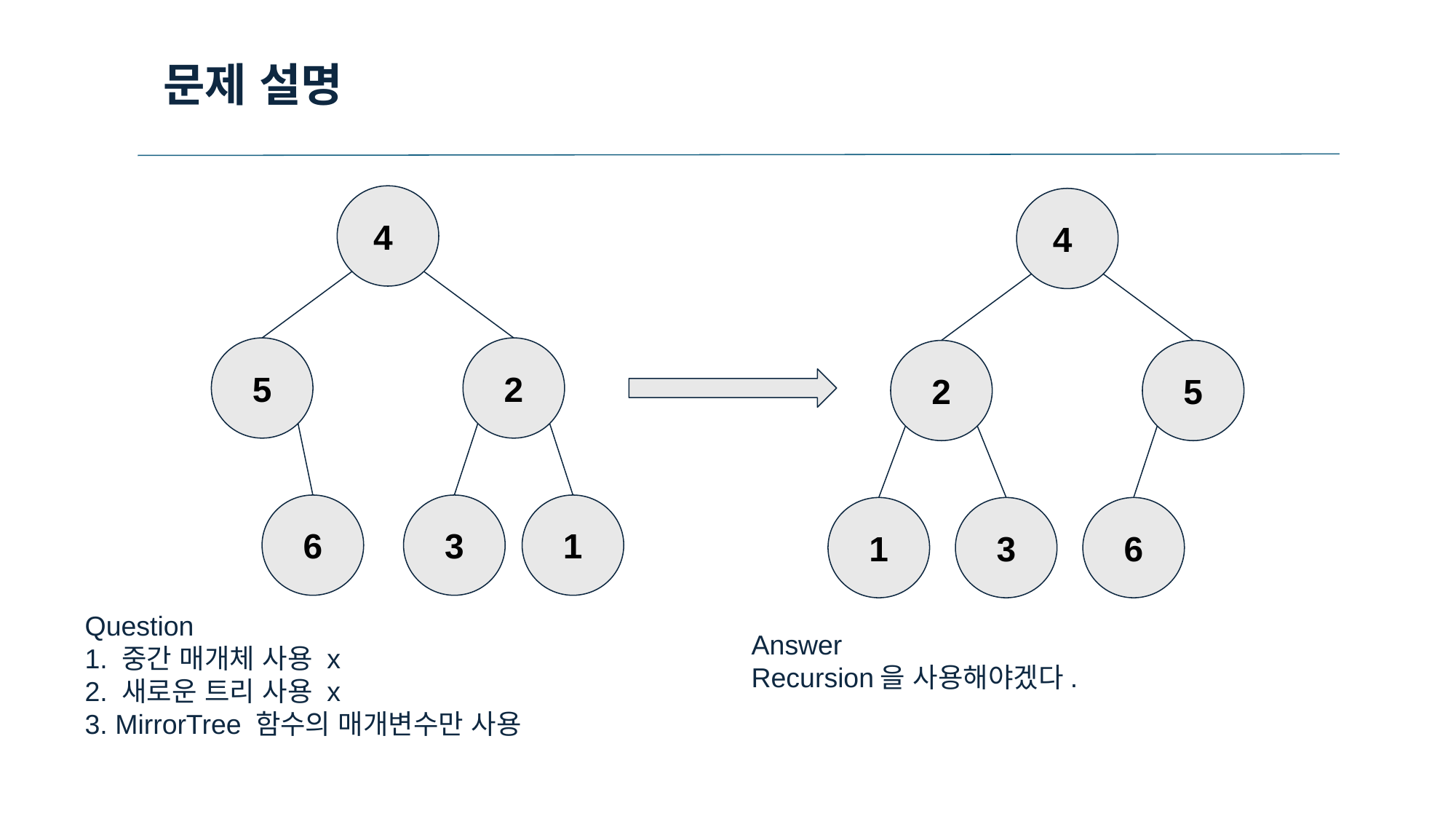

문제 설명
4
4
5
2
2
5

6
3
1
1
3
6
Question
1. 중간 매개체 사용 x
2. 새로운 트리 사용 x
3. MirrorTree 함수의 매개변수만 사용
Answer
Recursion을 사용해야겠다.